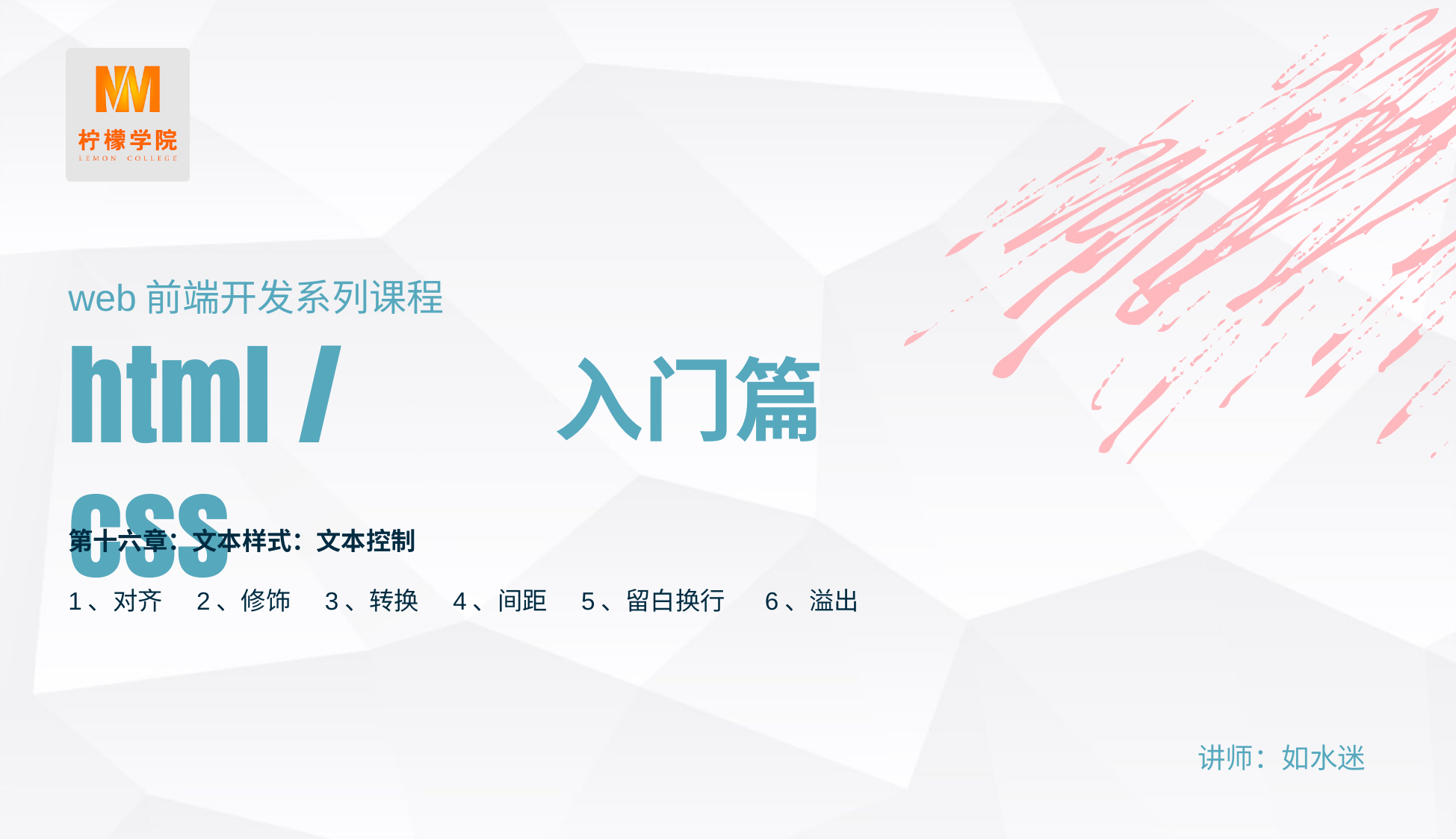

第十六章：文本样式：文本控制
1、对齐     2、修饰     3、转换     4、间距     5、留白换行      6、溢出